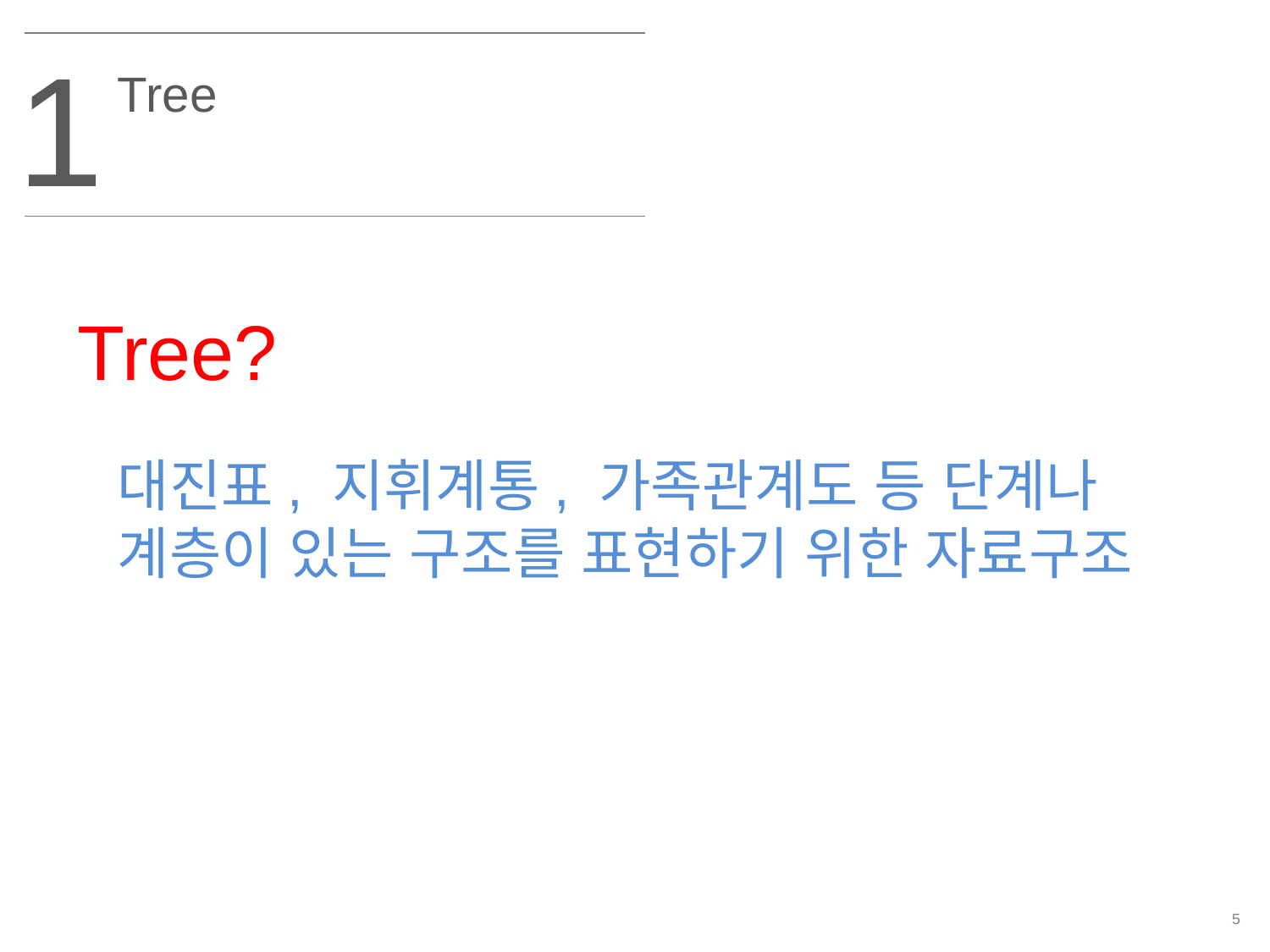

1
Tree
Tree?
대진표, 지휘계통, 가족관계도 등 단계나 계층이 있는 구조를 표현하기 위한 자료구조